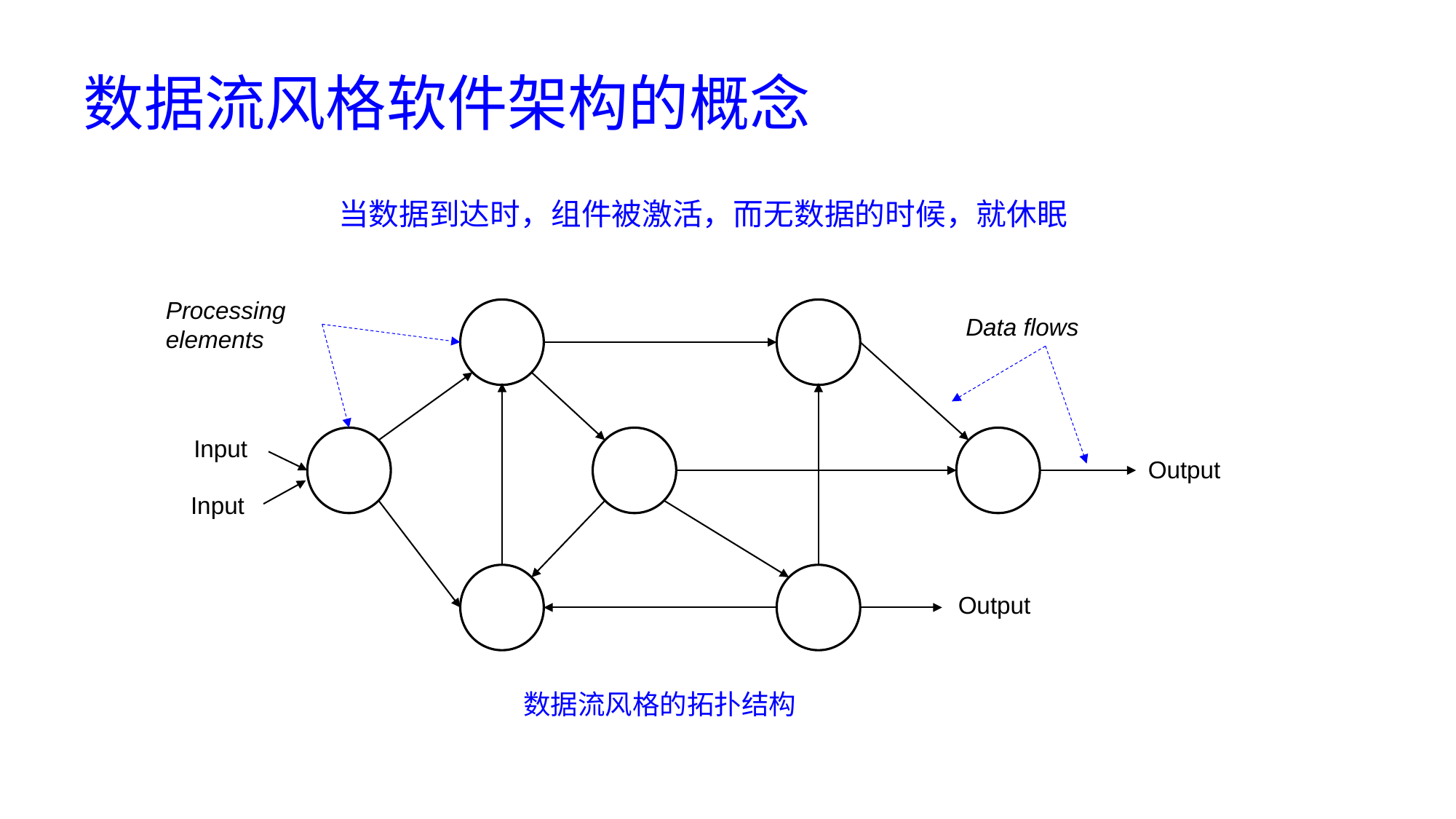

# 数据流风格软件架构的概念
当数据到达时，组件被激活，而无数据的时候，就休眠
Processing elements

Data flows

Input
Output
Input

Output
数据流风格的拓扑结构
4